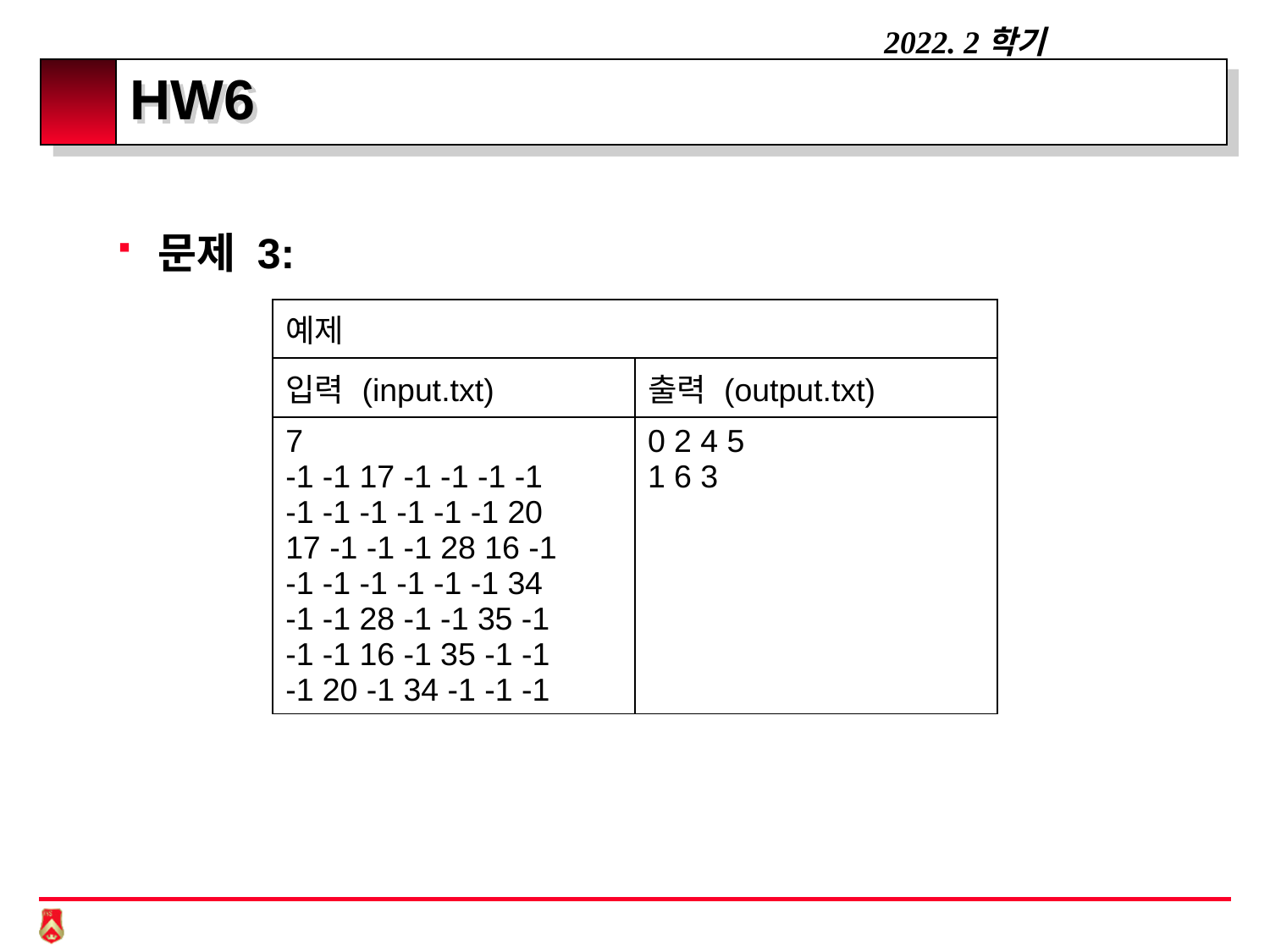

# HW6

문제 3:

| 예제 |  |
| --- | --- |
| 입력 (input.txt) | 출력 (output.txt) |
| 7 -1 -1 17 -1 -1 -1 -1 -1 -1 -1 -1 -1 -1 20 17 -1 -1 -1 28 16 -1 -1 -1 -1 -1 -1 -1 34 -1 -1 28 -1 -1 35 -1 -1 -1 16 -1 35 -1 -1 -1 20 -1 34 -1 -1 -1 | 0 2 4 5 1 6 3 |